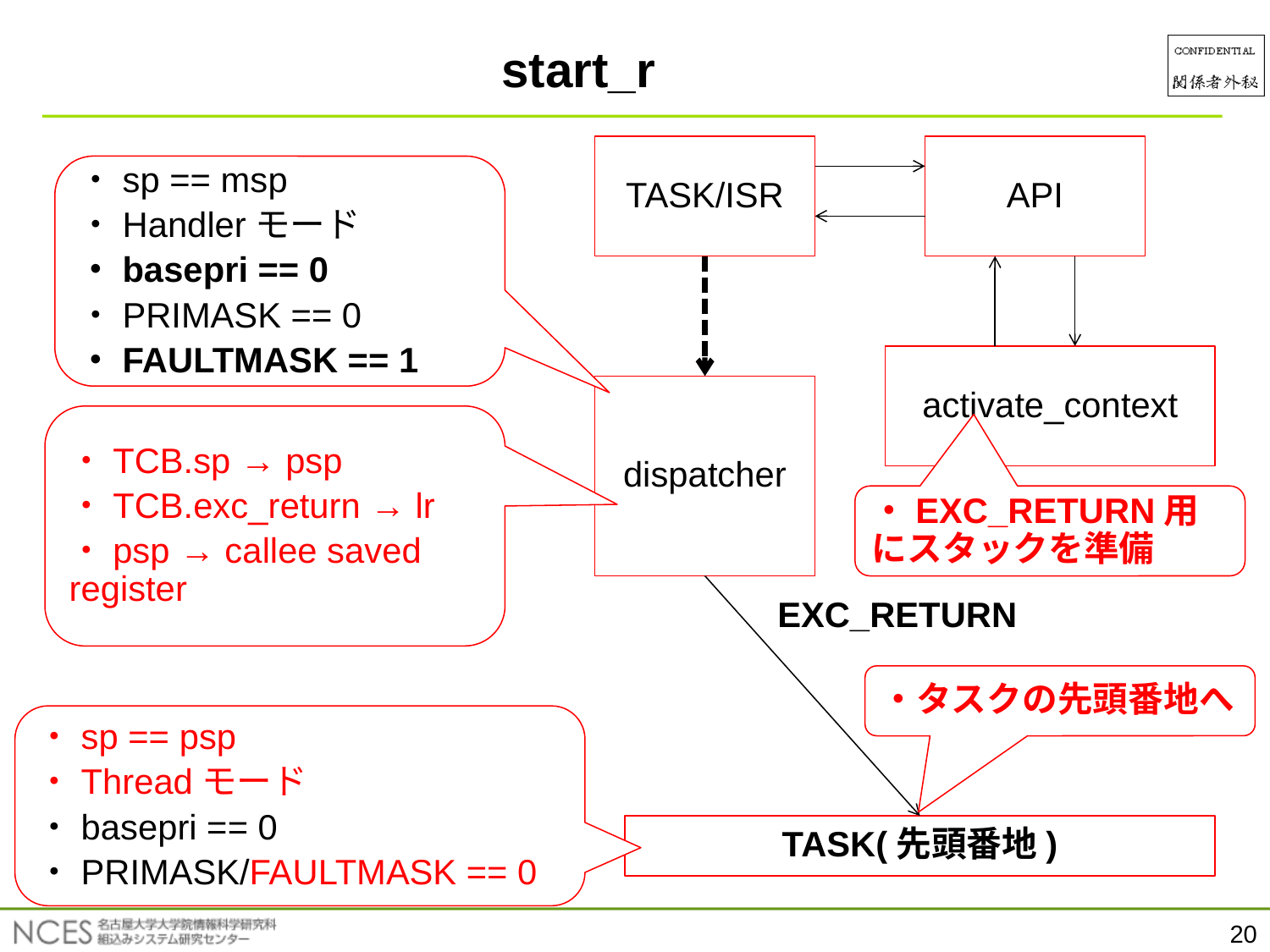

start_r
TASK/ISR
API
・sp == msp
・Handlerモード
・basepri == 0
・PRIMASK == 0
・FAULTMASK == 1
activate_context
dispatcher
・TCB.sp → psp
・TCB.exc_return → lr
・psp → callee saved register
・EXC_RETURN用にスタックを準備
EXC_RETURN
・タスクの先頭番地へ
・sp == psp
・Threadモード
・basepri == 0
・PRIMASK/FAULTMASK == 0
TASK(先頭番地)
20